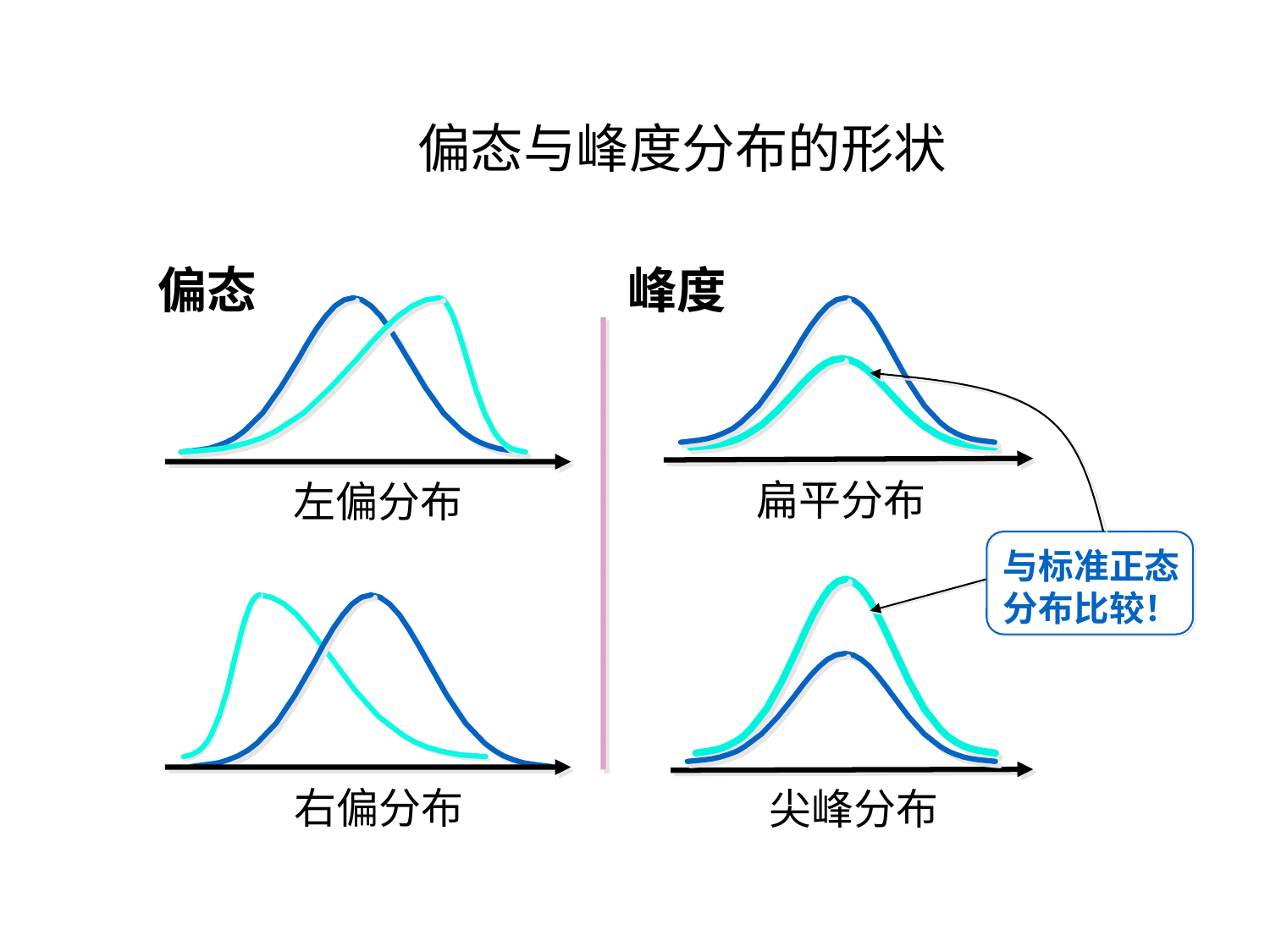

# 偏态与峰度分布的形状
峰度
偏态

左偏分布

扁平分布

与标准正态分布比较！

尖峰分布

右偏分布